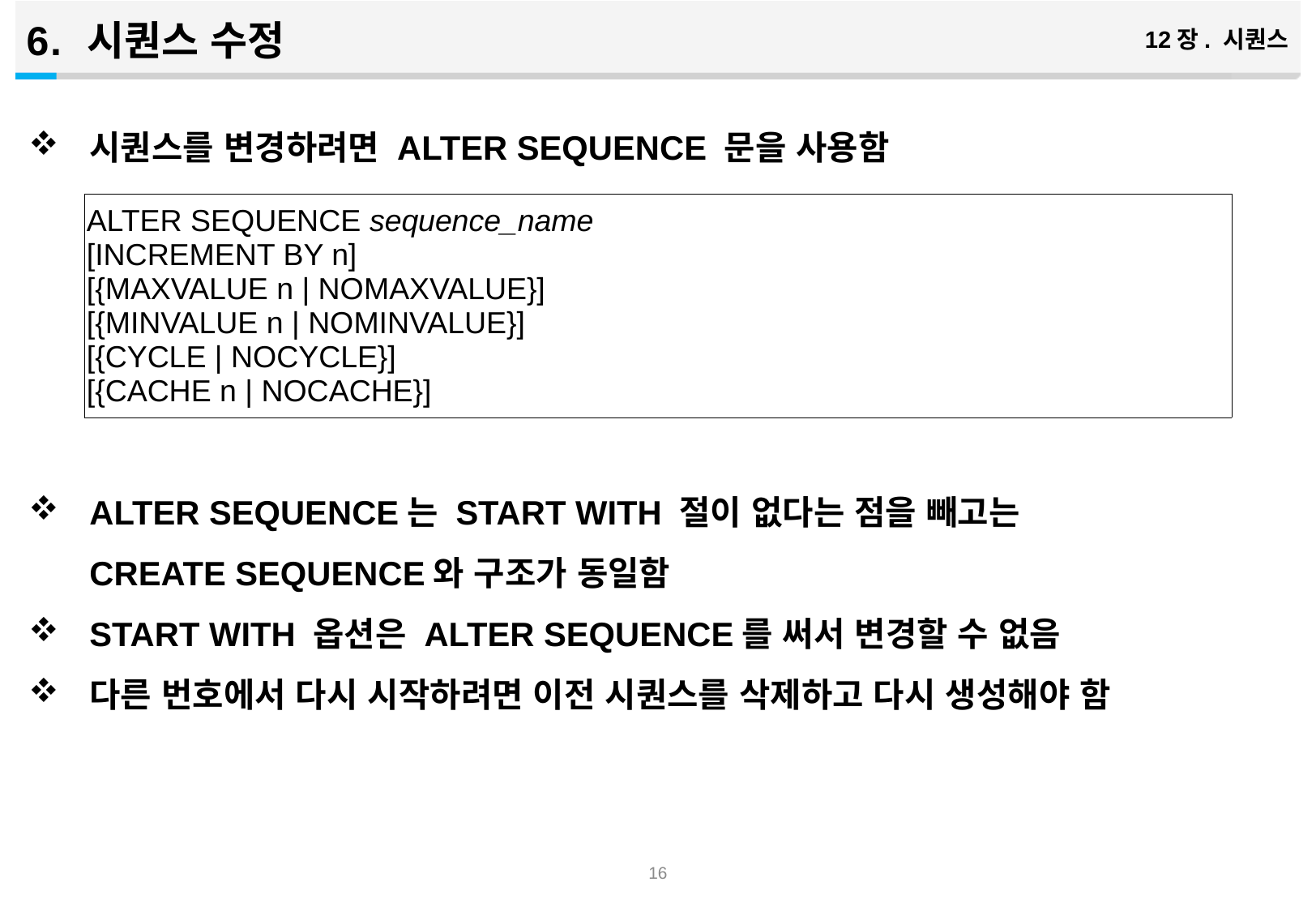

시퀀스 수정
12장. 시퀀스
시퀀스를 변경하려면 ALTER SEQUENCE 문을 사용함

ALTER SEQUENCE는 START WITH 절이 없다는 점을 빼고는                    CREATE SEQUENCE와 구조가 동일함
START WITH 옵션은 ALTER SEQUENCE를 써서 변경할 수 없음
다른 번호에서 다시 시작하려면 이전 시퀀스를 삭제하고 다시 생성해야 함
| ALTER SEQUENCE sequence\_name [INCREMENT BY n] [{MAXVALUE n | NOMAXVALUE}] [{MINVALUE n | NOMINVALUE}] [{CYCLE | NOCYCLE}] [{CACHE n | NOCACHE}] |
| --- |
16